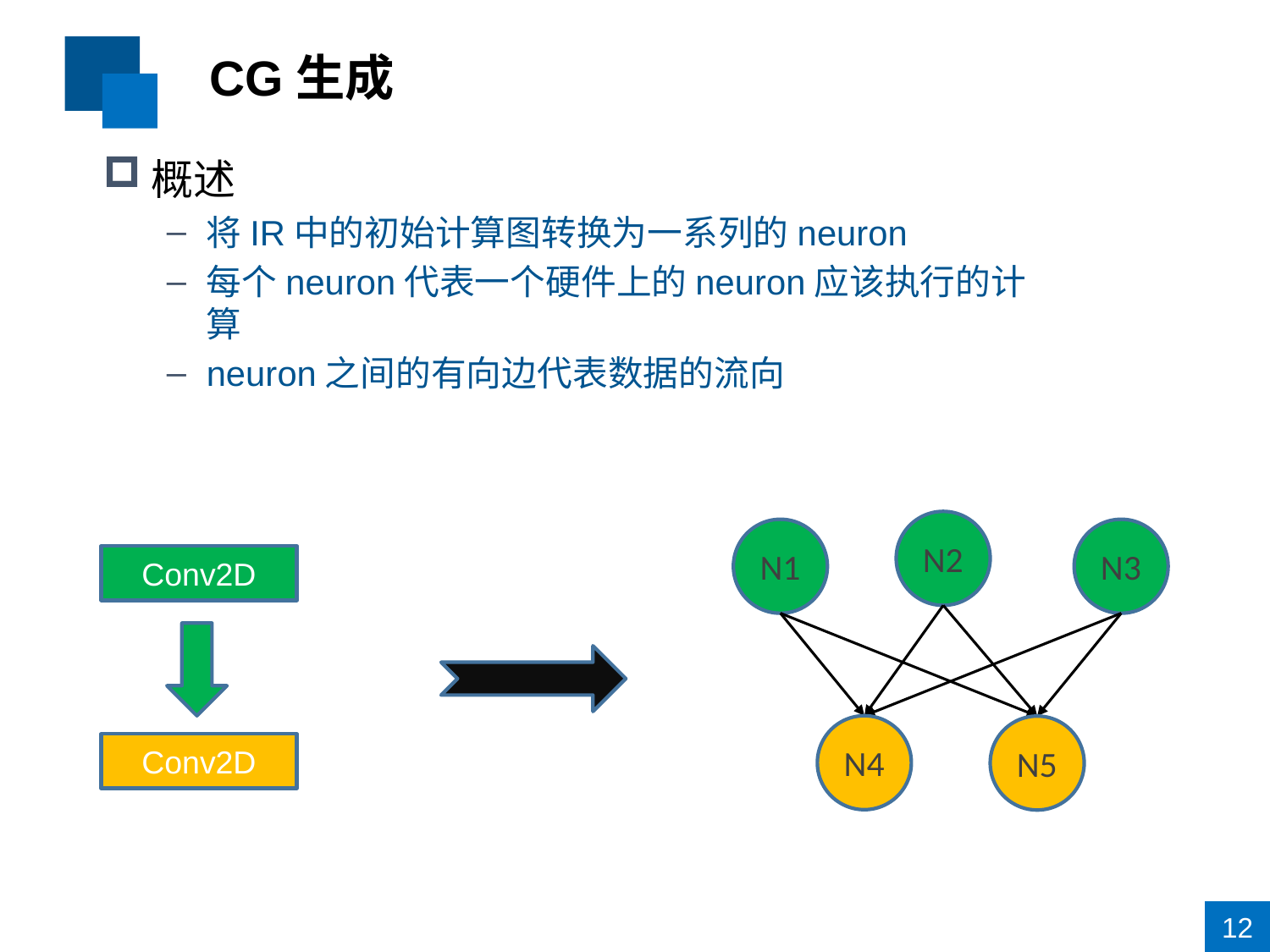

# CG生成
概述
将IR中的初始计算图转换为一系列的neuron
每个neuron代表一个硬件上的neuron应该执行的计算
neuron之间的有向边代表数据的流向

N2
N3
N1
Conv2D

N4
N5
Conv2D
12